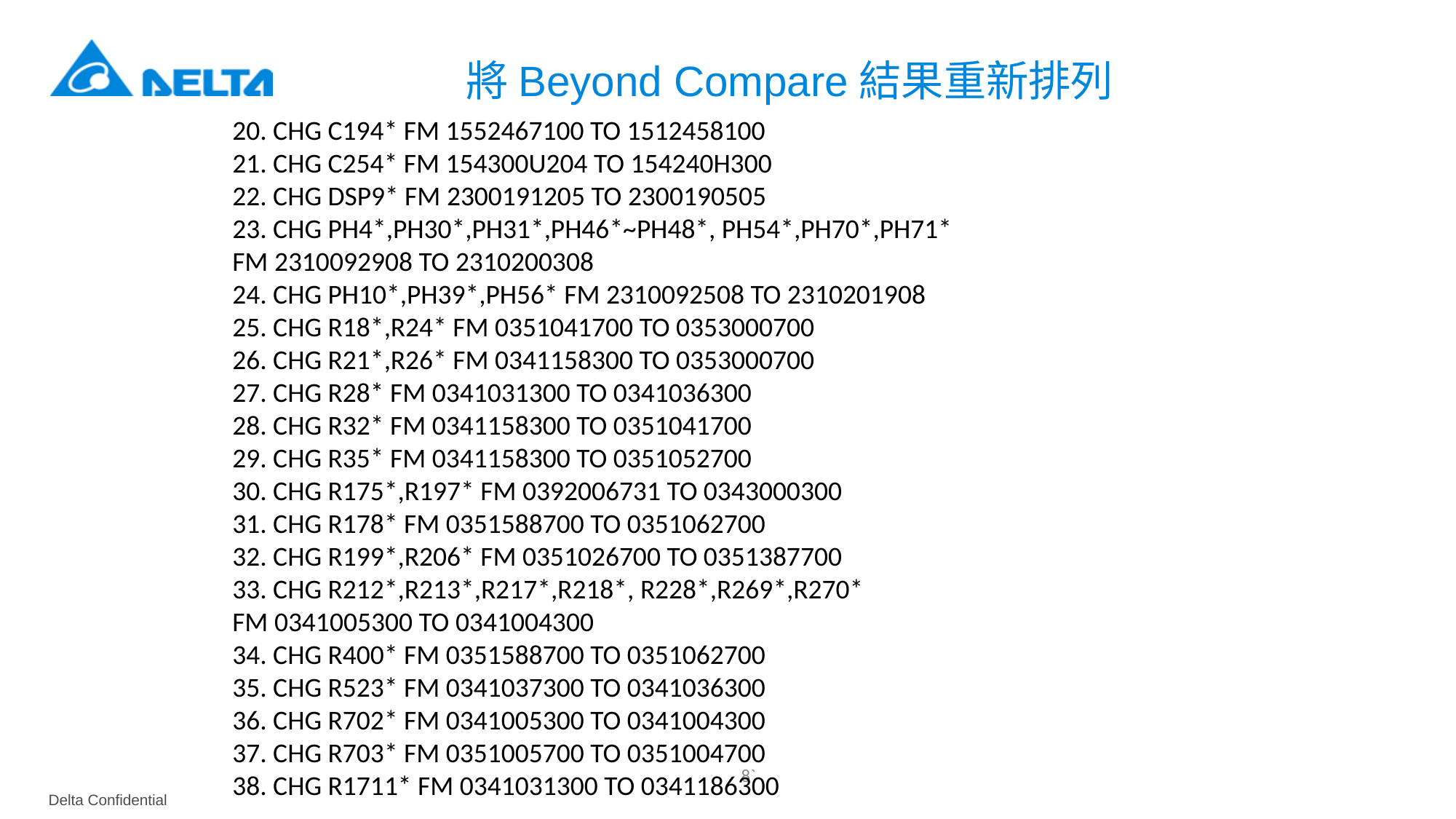

將Beyond Compare結果重新排列

20. CHG C194* FM 1552467100 TO 1512458100
21. CHG C254* FM 154300U204 TO 154240H300
22. CHG DSP9* FM 2300191205 TO 2300190505
23. CHG PH4*,PH30*,PH31*,PH46*~PH48*, PH54*,PH70*,PH71*
FM 2310092908 TO 2310200308
24. CHG PH10*,PH39*,PH56* FM 2310092508 TO 2310201908
25. CHG R18*,R24* FM 0351041700 TO 0353000700
26. CHG R21*,R26* FM 0341158300 TO 0353000700
27. CHG R28* FM 0341031300 TO 0341036300
28. CHG R32* FM 0341158300 TO 0351041700
29. CHG R35* FM 0341158300 TO 0351052700
30. CHG R175*,R197* FM 0392006731 TO 0343000300
31. CHG R178* FM 0351588700 TO 0351062700
32. CHG R199*,R206* FM 0351026700 TO 0351387700
33. CHG R212*,R213*,R217*,R218*, R228*,R269*,R270*
FM 0341005300 TO 0341004300
34. CHG R400* FM 0351588700 TO 0351062700
35. CHG R523* FM 0341037300 TO 0341036300
36. CHG R702* FM 0341005300 TO 0341004300
37. CHG R703* FM 0351005700 TO 0351004700
38. CHG R1711* FM 0341031300 TO 0341186300
8`